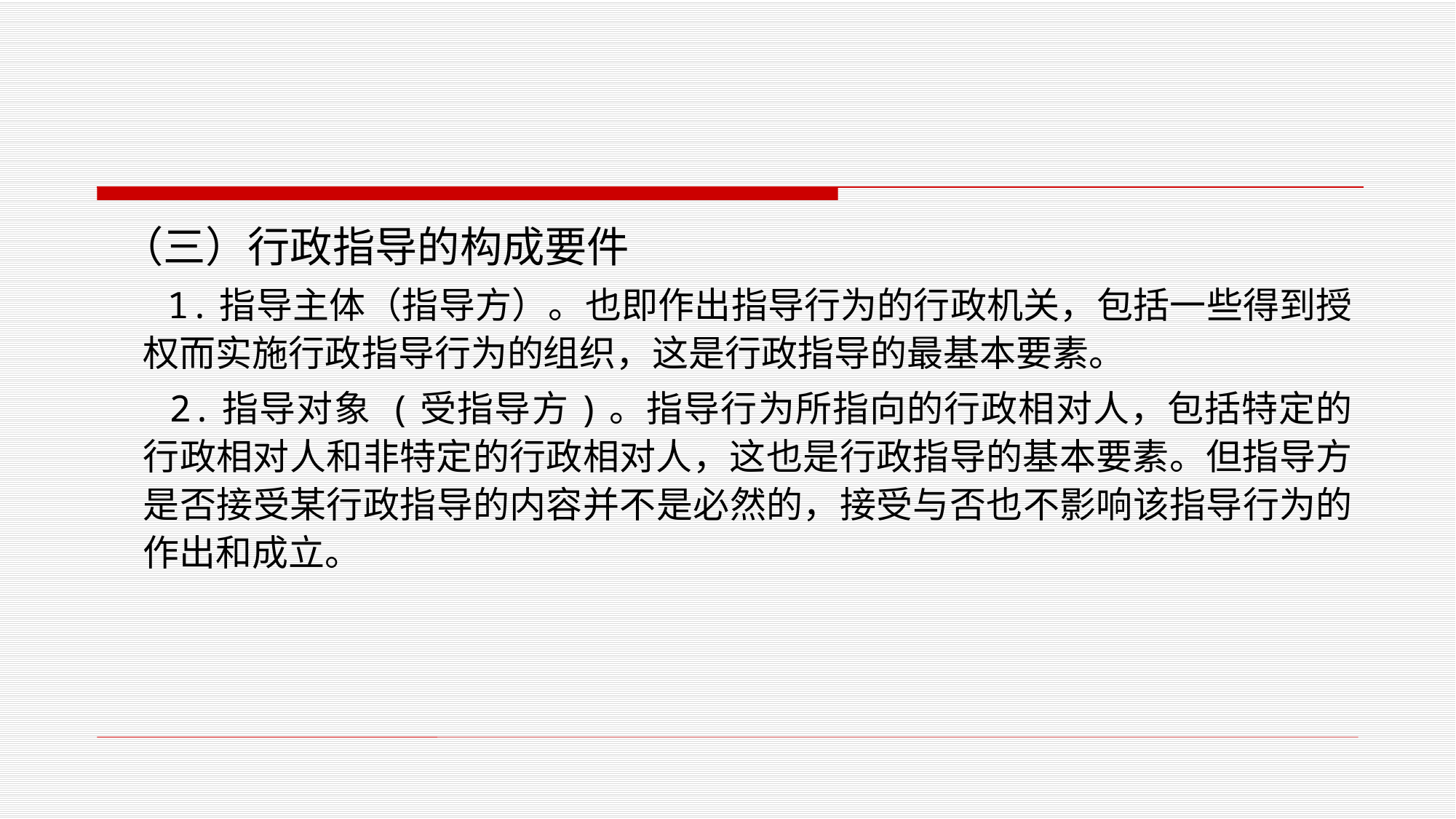

#
 （三）行政指导的构成要件
   1.指导主体（指导方）。也即作出指导行为的行政机关，包括一些得到授权而实施行政指导行为的组织，这是行政指导的最基本要素。
   2.指导对象 (受指导方)。指导行为所指向的行政相对人，包括特定的行政相对人和非特定的行政相对人，这也是行政指导的基本要素。但指导方是否接受某行政指导的内容并不是必然的，接受与否也不影响该指导行为的作出和成立。